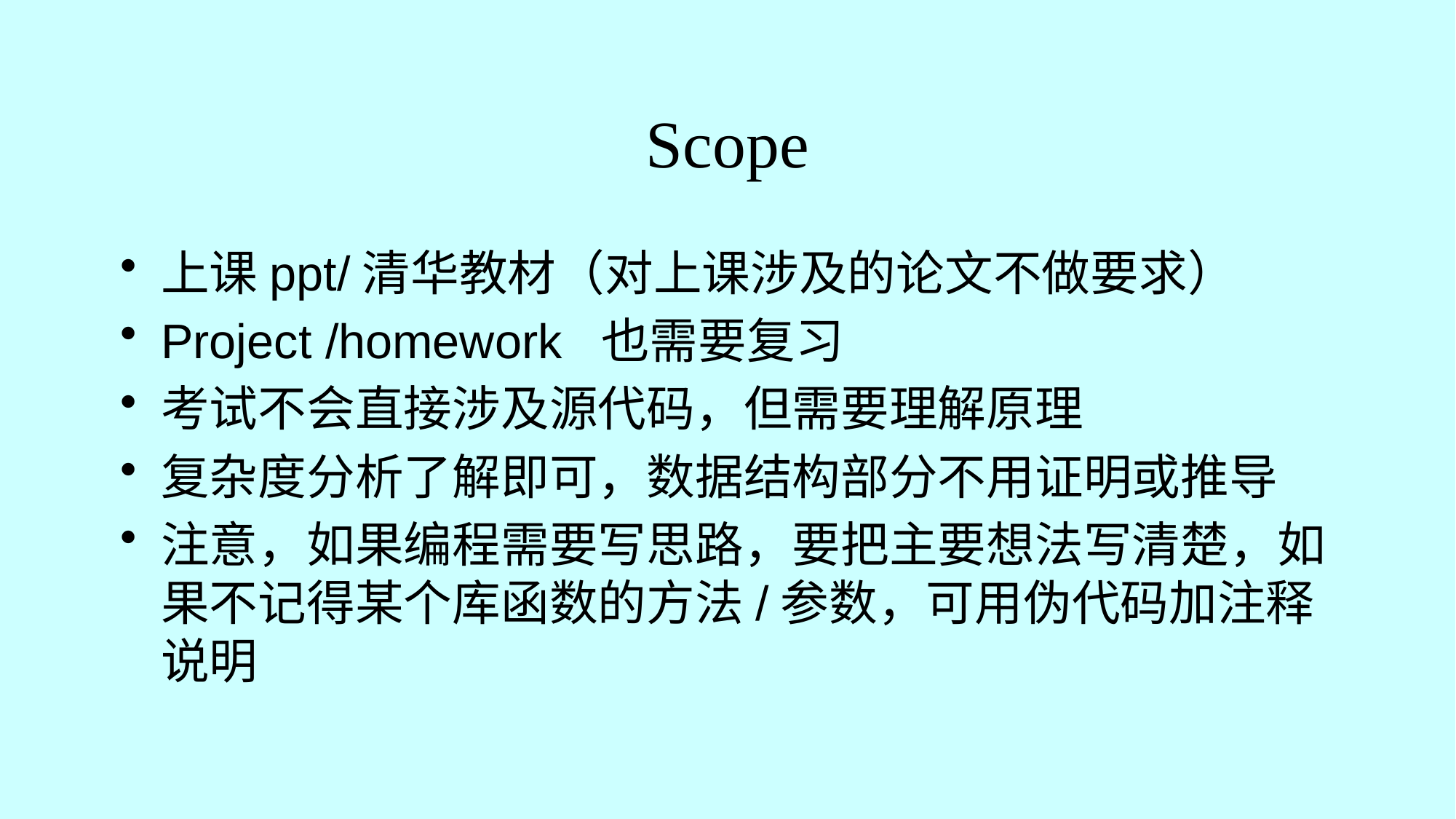

# Scope
上课ppt/清华教材（对上课涉及的论文不做要求）
Project /homework  也需要复习
考试不会直接涉及源代码，但需要理解原理
复杂度分析了解即可，数据结构部分不用证明或推导
注意，如果编程需要写思路，要把主要想法写清楚，如果不记得某个库函数的方法/参数，可用伪代码加注释说明